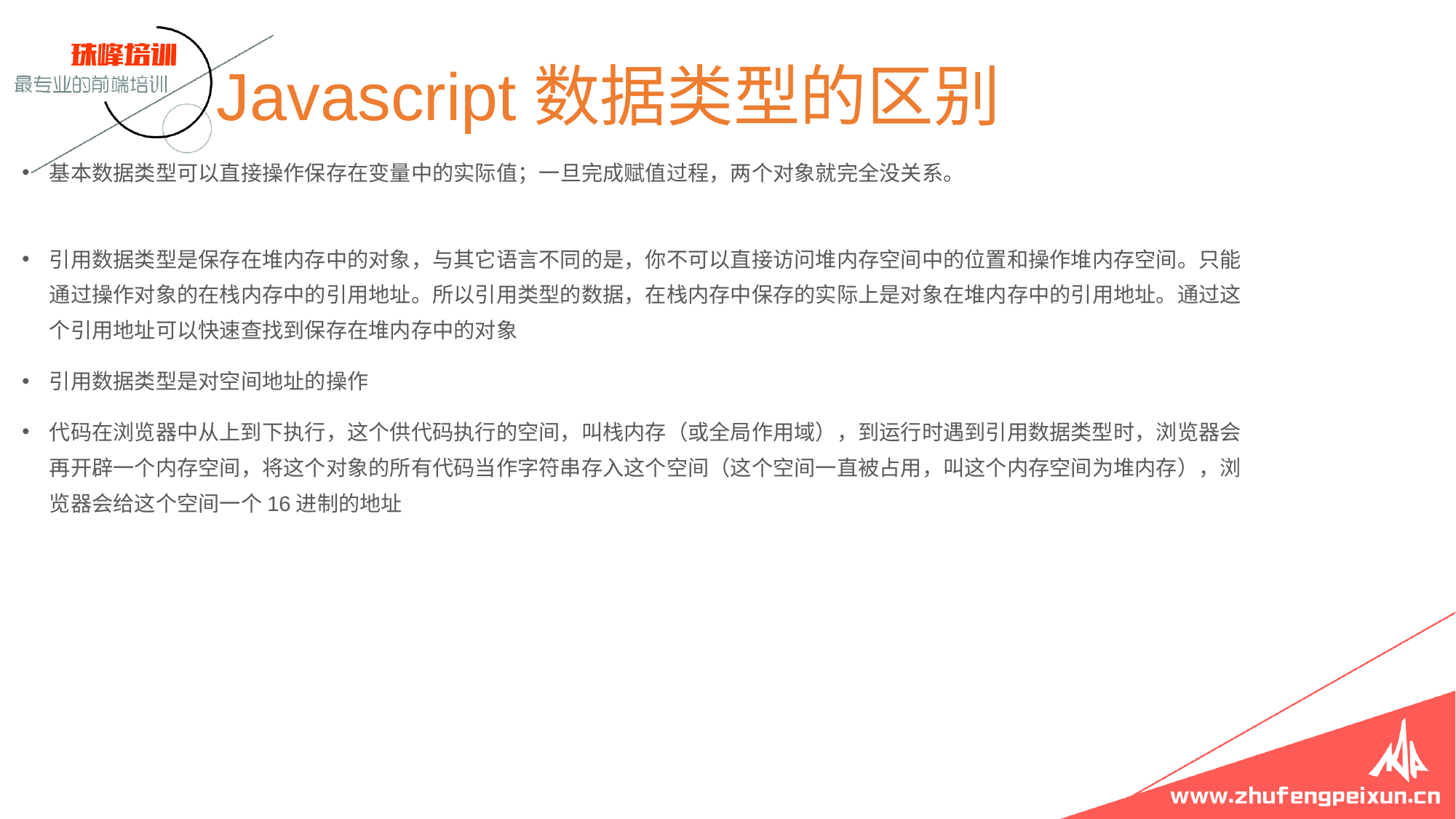

# Javascript数据类型的区别
基本数据类型可以直接操作保存在变量中的实际值；一旦完成赋值过程，两个对象就完全没关系。
引用数据类型是保存在堆内存中的对象，与其它语言不同的是，你不可以直接访问堆内存空间中的位置和操作堆内存空间。只能通过操作对象的在栈内存中的引用地址。所以引用类型的数据，在栈内存中保存的实际上是对象在堆内存中的引用地址。通过这个引用地址可以快速查找到保存在堆内存中的对象
引用数据类型是对空间地址的操作
代码在浏览器中从上到下执行，这个供代码执行的空间，叫栈内存（或全局作用域），到运行时遇到引用数据类型时，浏览器会再开辟一个内存空间，将这个对象的所有代码当作字符串存入这个空间（这个空间一直被占用，叫这个内存空间为堆内存），浏览器会给这个空间一个16进制的地址